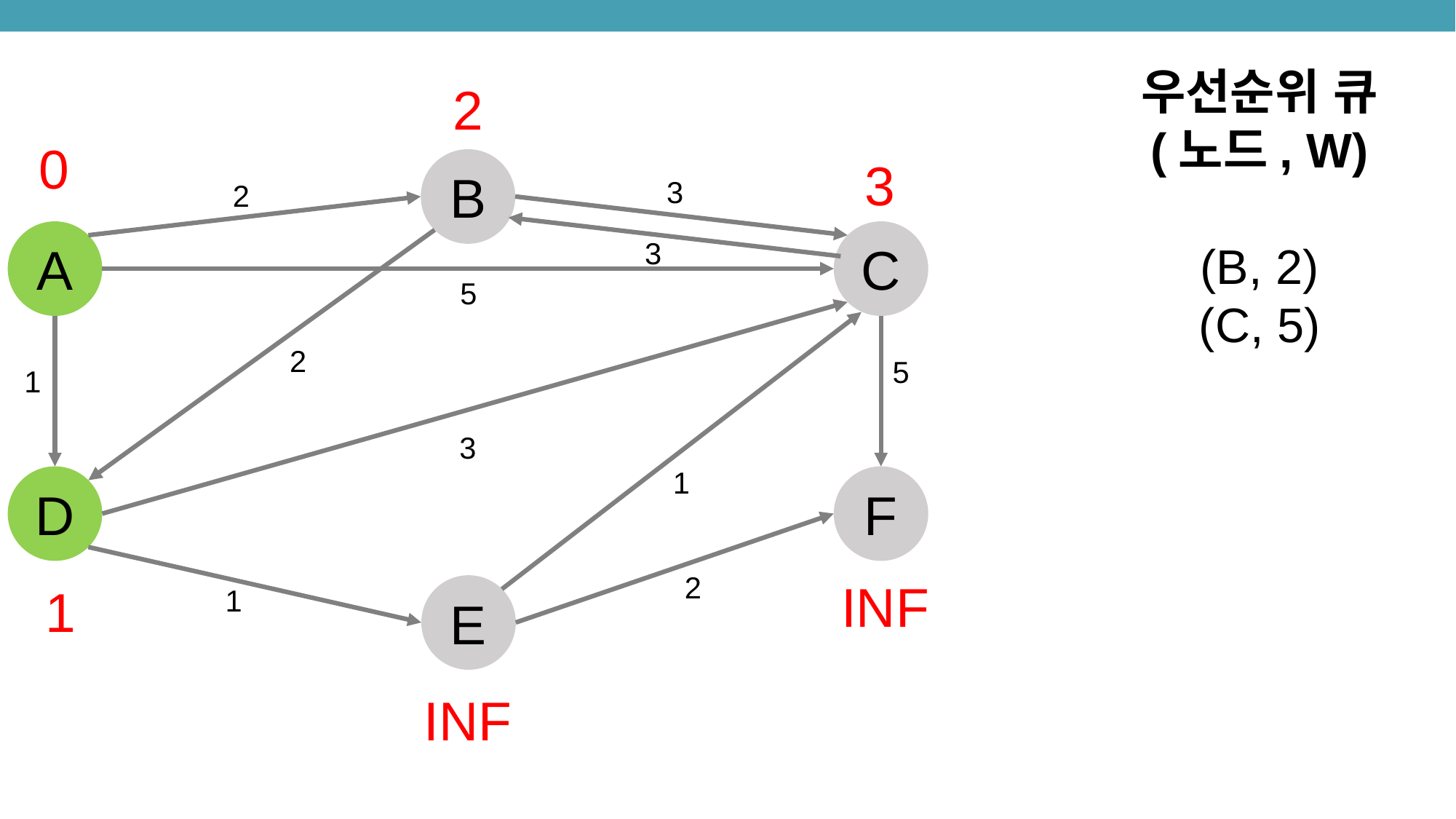

우선순위 큐
(노드, W)

(B, 2)
(C, 5)
2
0
3
B
3
2
A
C
3
5
2
5
1
3
1
D
F
2
E
1
INF
1
INF